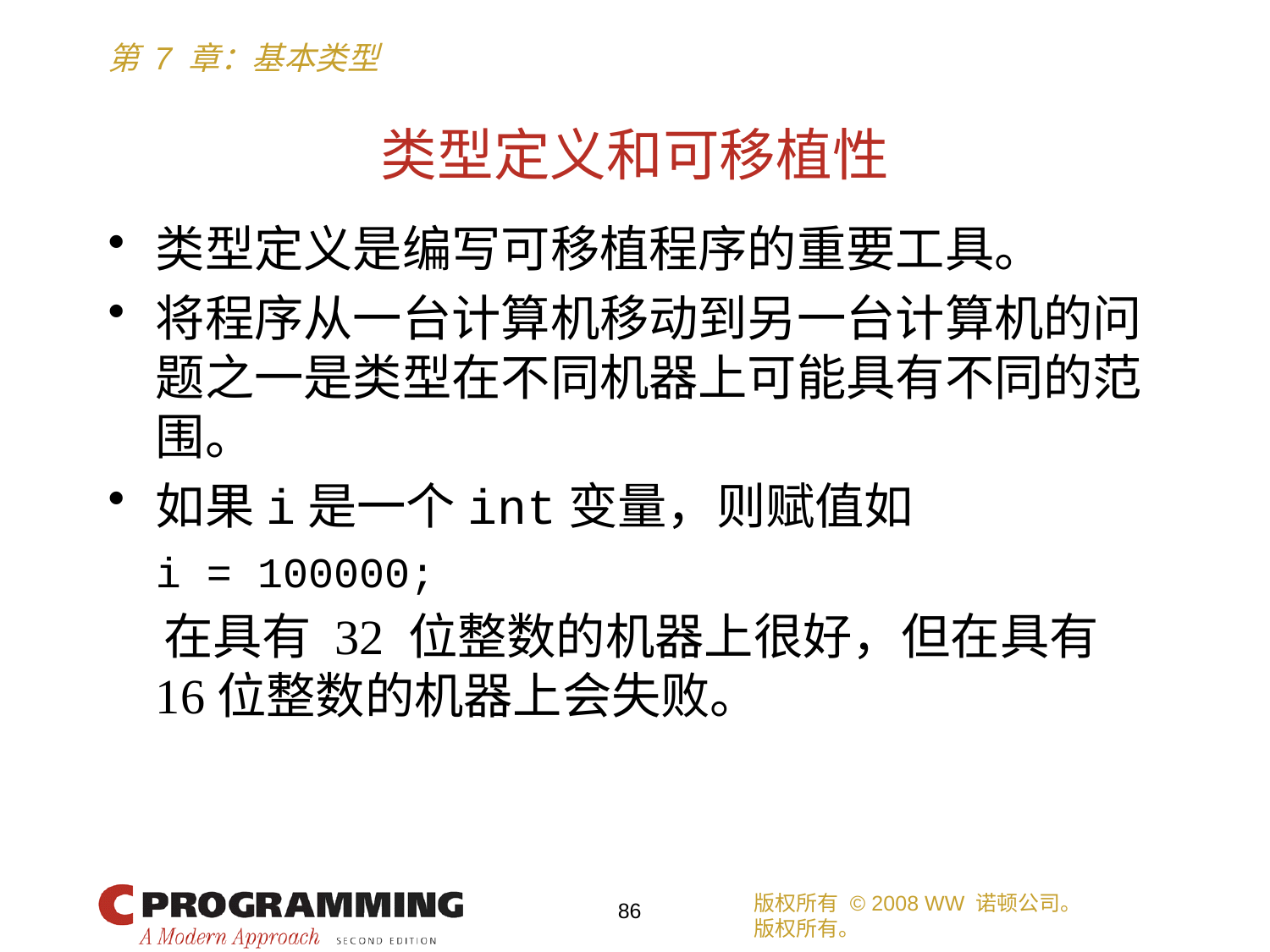

# 类型定义和可移植性
类型定义是编写可移植程序的重要工具。
将程序从一台计算机移动到另一台计算机的问题之一是类型在不同机器上可能具有不同的范围。
如果i是一个int变量，则赋值如
	i = 100000;
    在具有 32 位整数的机器上很好，但在具有 16位整数的机器上会失败。

版权所有 © 2008 WW 诺顿公司。
版权所有。
86